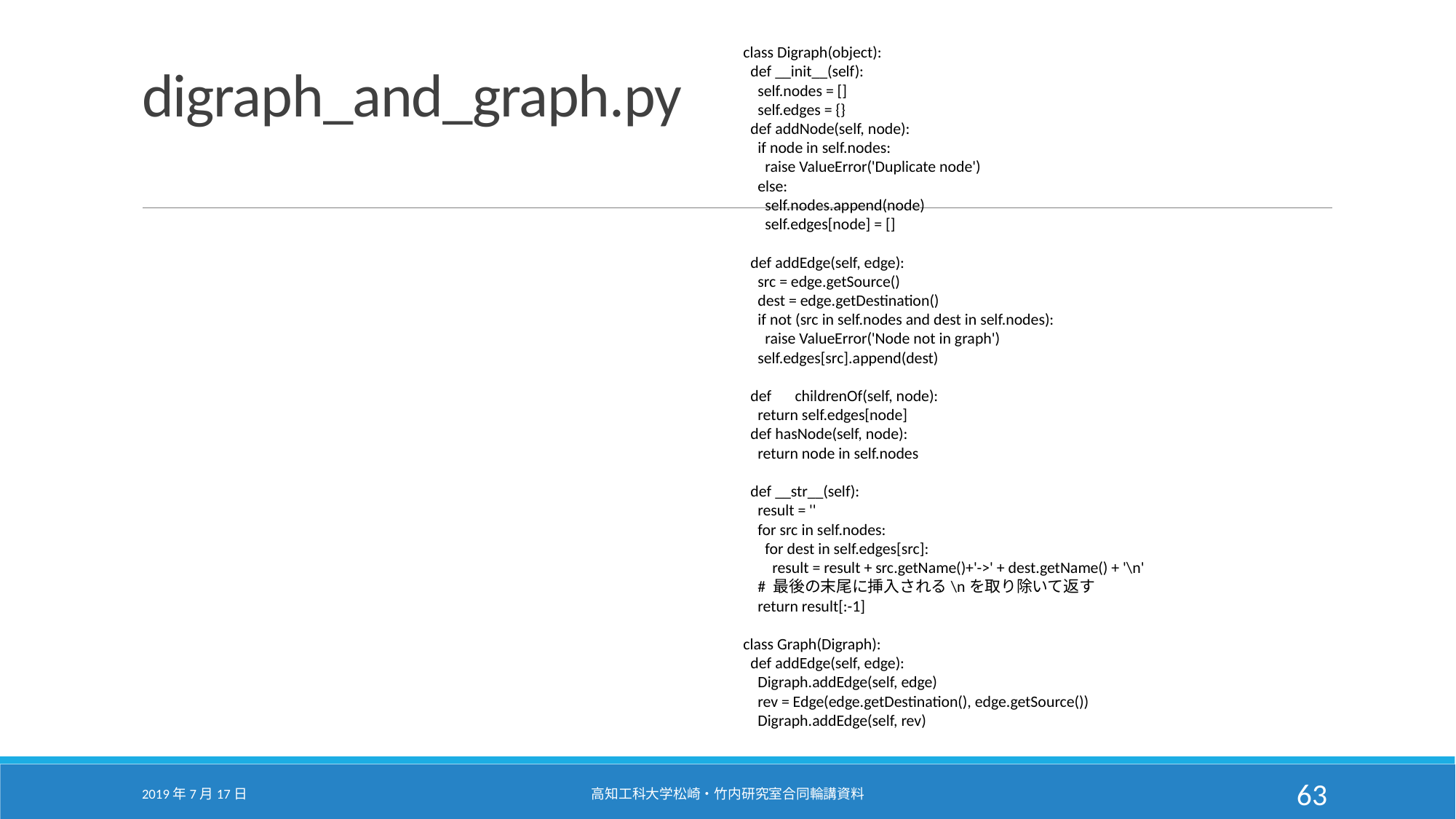

# digraph_and_graph.py
class Digraph(object):
  def __init__(self):
    self.nodes = []
    self.edges = {}
  def addNode(self, node):
    if node in self.nodes:
      raise ValueError('Duplicate node')
    else:
      self.nodes.append(node)
      self.edges[node] = []

  def addEdge(self, edge):
    src = edge.getSource()
    dest = edge.getDestination()
    if not (src in self.nodes and dest in self.nodes):
      raise ValueError('Node not in graph')
    self.edges[src].append(dest)

  def　childrenOf(self, node):
    return self.edges[node]
  def hasNode(self, node):
    return node in self.nodes

  def __str__(self):
    result = ''
    for src in self.nodes:
      for dest in self.edges[src]:
        result = result + src.getName()+'->' + dest.getName() + '\n'
    # 最後の末尾に挿入される\nを取り除いて返す
    return result[:-1]

class Graph(Digraph):
  def addEdge(self, edge):
    Digraph.addEdge(self, edge)
    rev = Edge(edge.getDestination(), edge.getSource())
    Digraph.addEdge(self, rev)
2019年7月17日
高知工科大学松崎・竹内研究室合同輪講資料
63